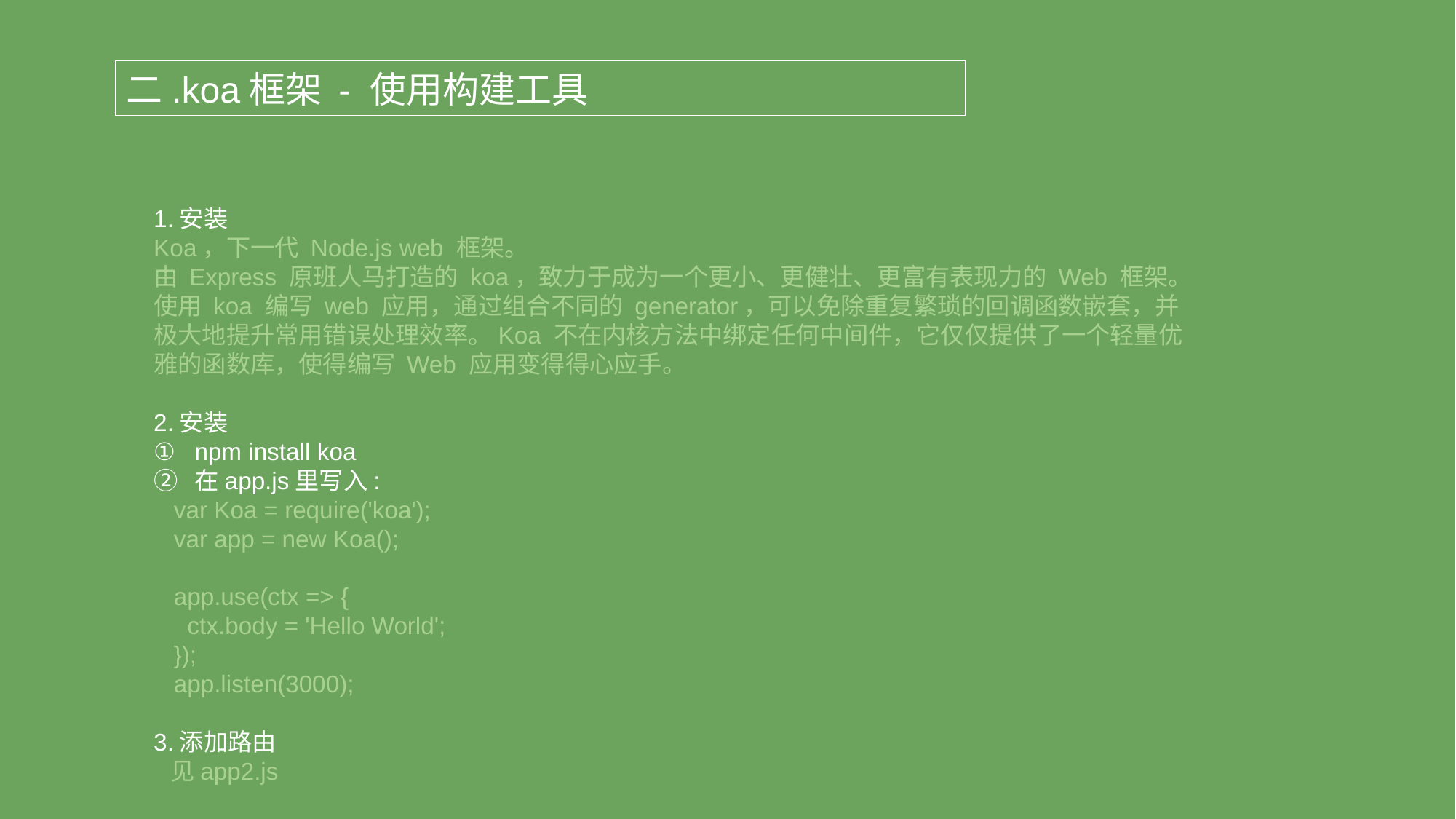

二.koa框架 - 使用构建工具
1.安装
Koa，下一代 Node.js web 框架。
由 Express 原班人马打造的 koa，致力于成为一个更小、更健壮、更富有表现力的 Web 框架。使用 koa 编写 web 应用，通过组合不同的 generator，可以免除重复繁琐的回调函数嵌套，并极大地提升常用错误处理效率。Koa 不在内核方法中绑定任何中间件，它仅仅提供了一个轻量优雅的函数库，使得编写 Web 应用变得得心应手。

2.安装
npm install koa
在app.js里写入:
   var Koa = require('koa');
   var app = new Koa();

   app.use(ctx => {
     ctx.body = 'Hello World';
   });
   app.listen(3000);

3.添加路由
  见app2.js